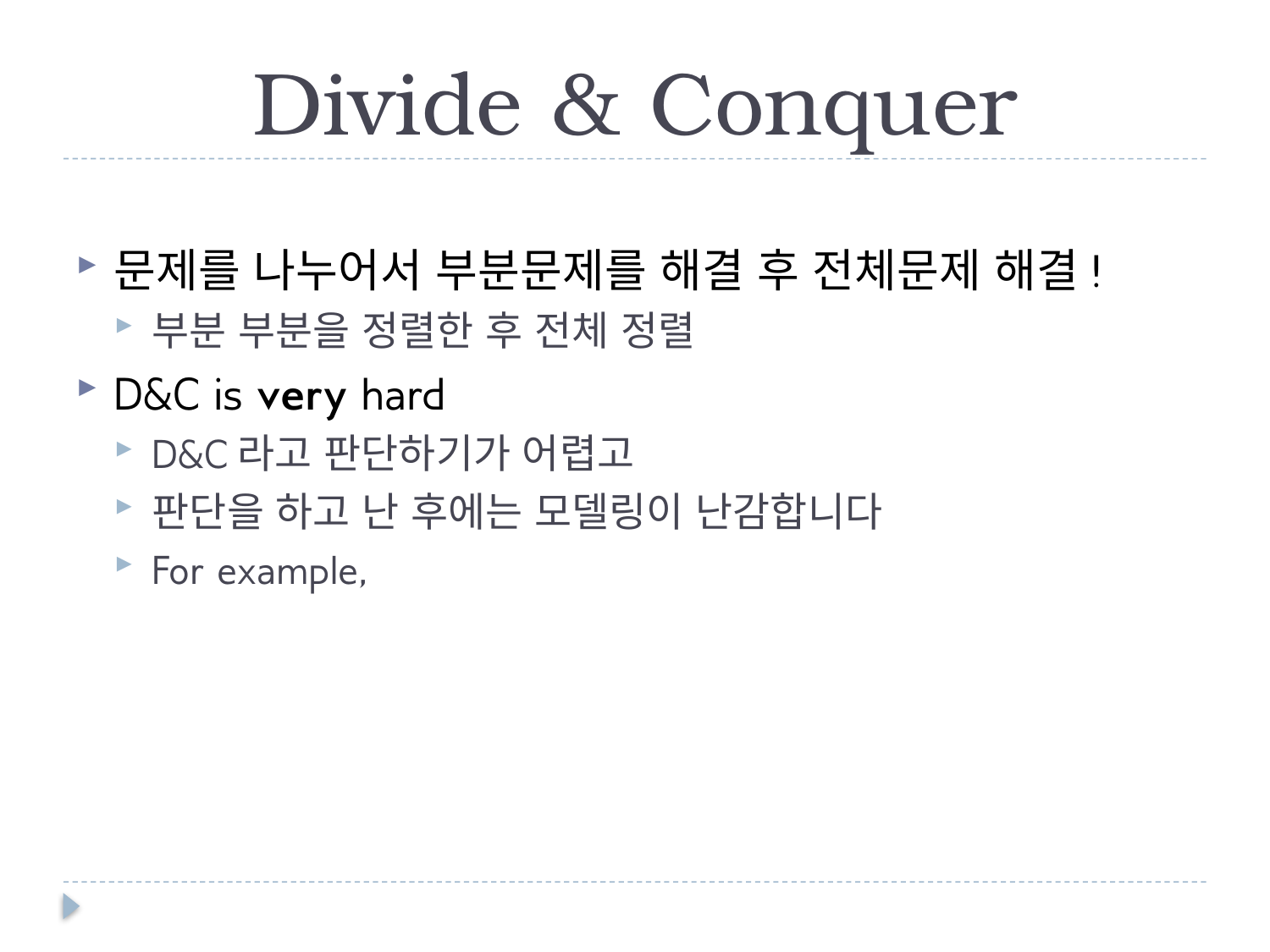

# Divide & Conquer

문제를 나누어서 부분문제를 해결 후 전체문제 해결!
부분 부분을 정렬한 후 전체 정렬
D&C is very hard
D&C라고 판단하기가 어렵고
판단을 하고 난 후에는 모델링이 난감합니다
For example,